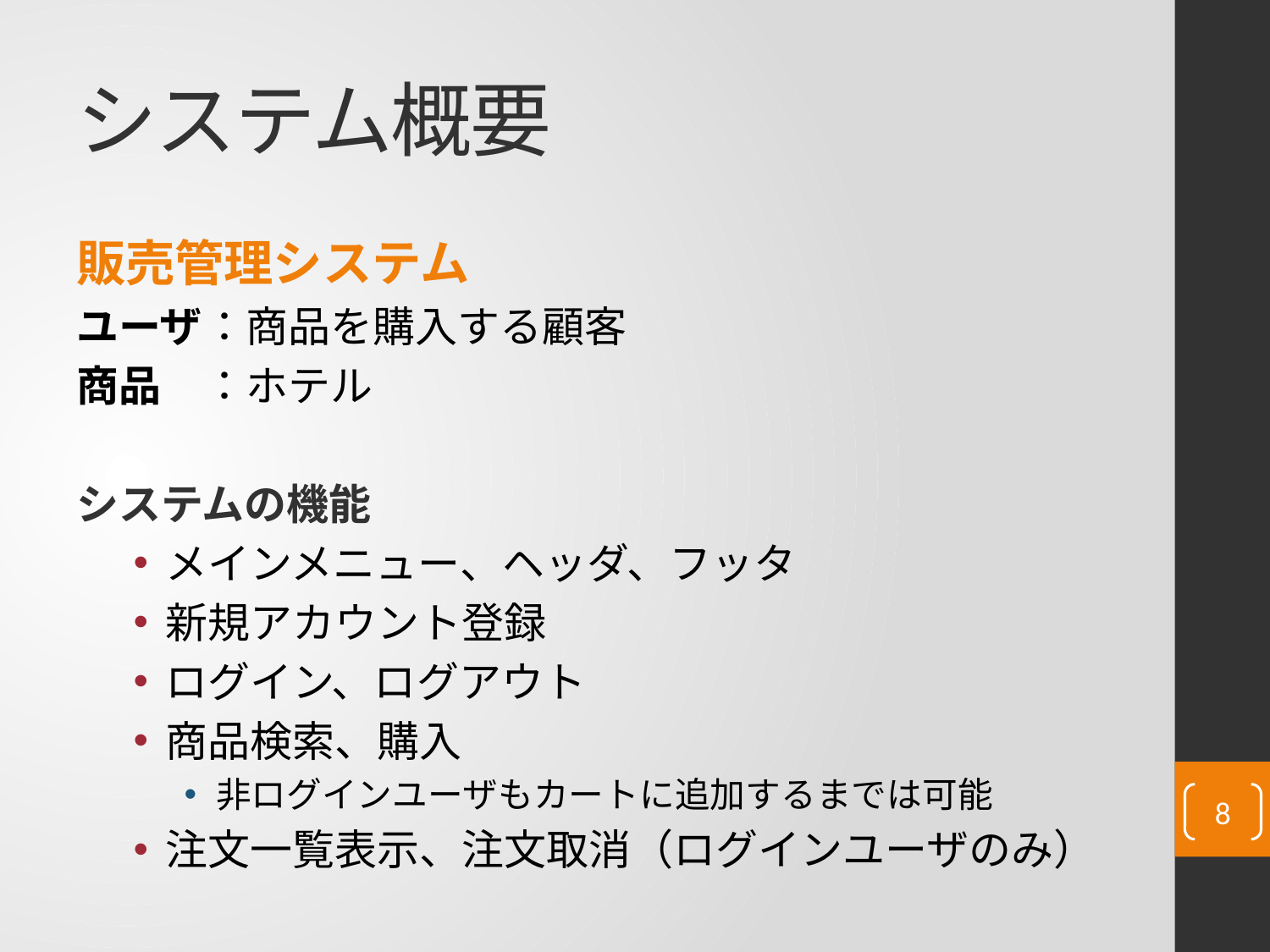

# システム概要
販売管理システム
ユーザ	：商品を購入する顧客
商品	：ホテル

システムの機能
メインメニュー、ヘッダ、フッタ
新規アカウント登録
ログイン、ログアウト
商品検索、購入
非ログインユーザもカートに追加するまでは可能
注文一覧表示、注文取消（ログインユーザのみ）
8